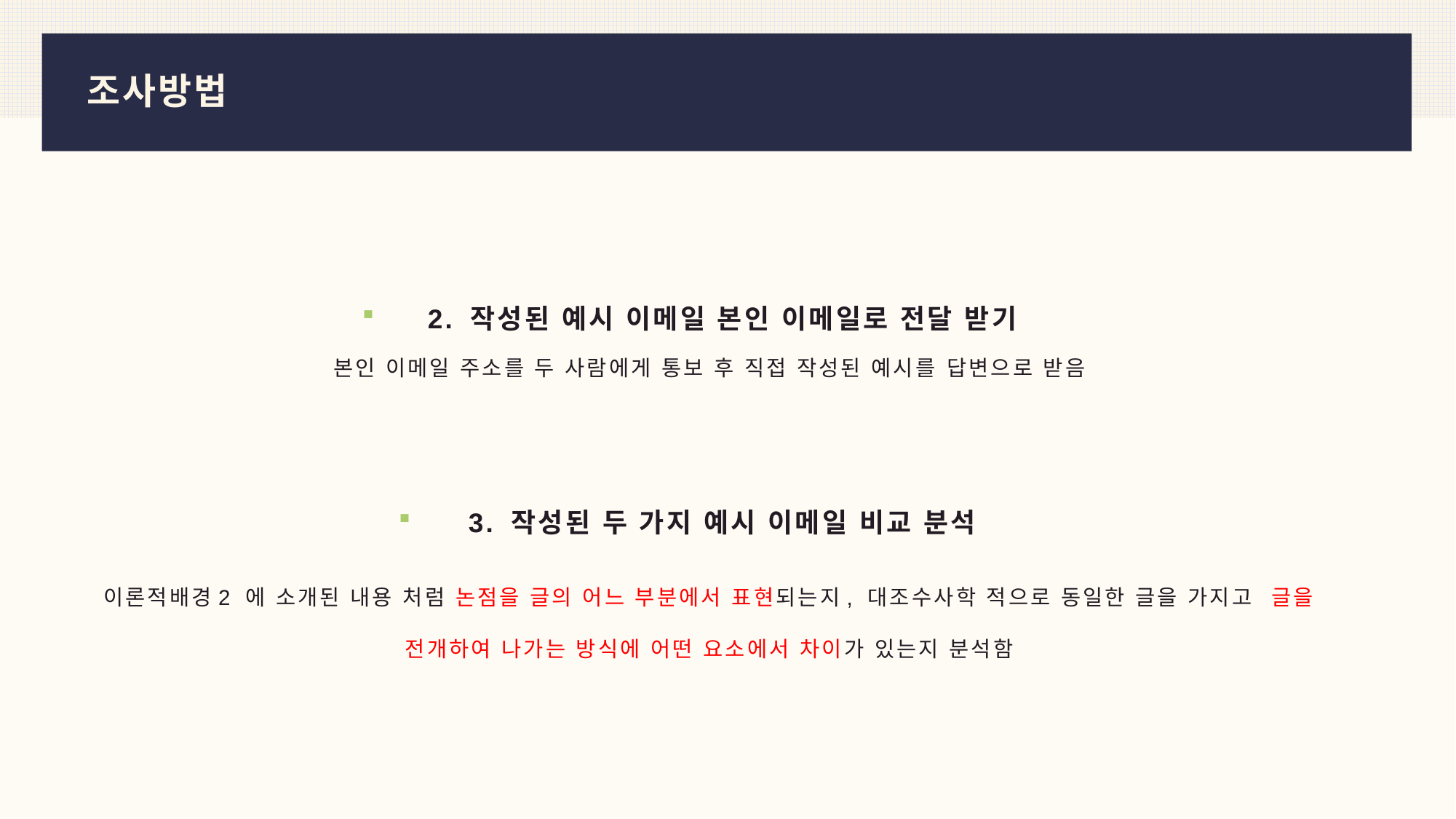

# 조사방법
2. 작성된 예시 이메일 본인 이메일로 전달 받기
본인 이메일 주소를 두 사람에게 통보 후 직접 작성된 예시를 답변으로 받음

3. 작성된 두 가지 예시 이메일 비교 분석
이론적배경2 에 소개된 내용 처럼 논점을 글의 어느 부분에서 표현되는지, 대조수사학 적으로 동일한 글을 가지고  글을 전개하여 나가는 방식에 어떤 요소에서 차이가 있는지 분석함